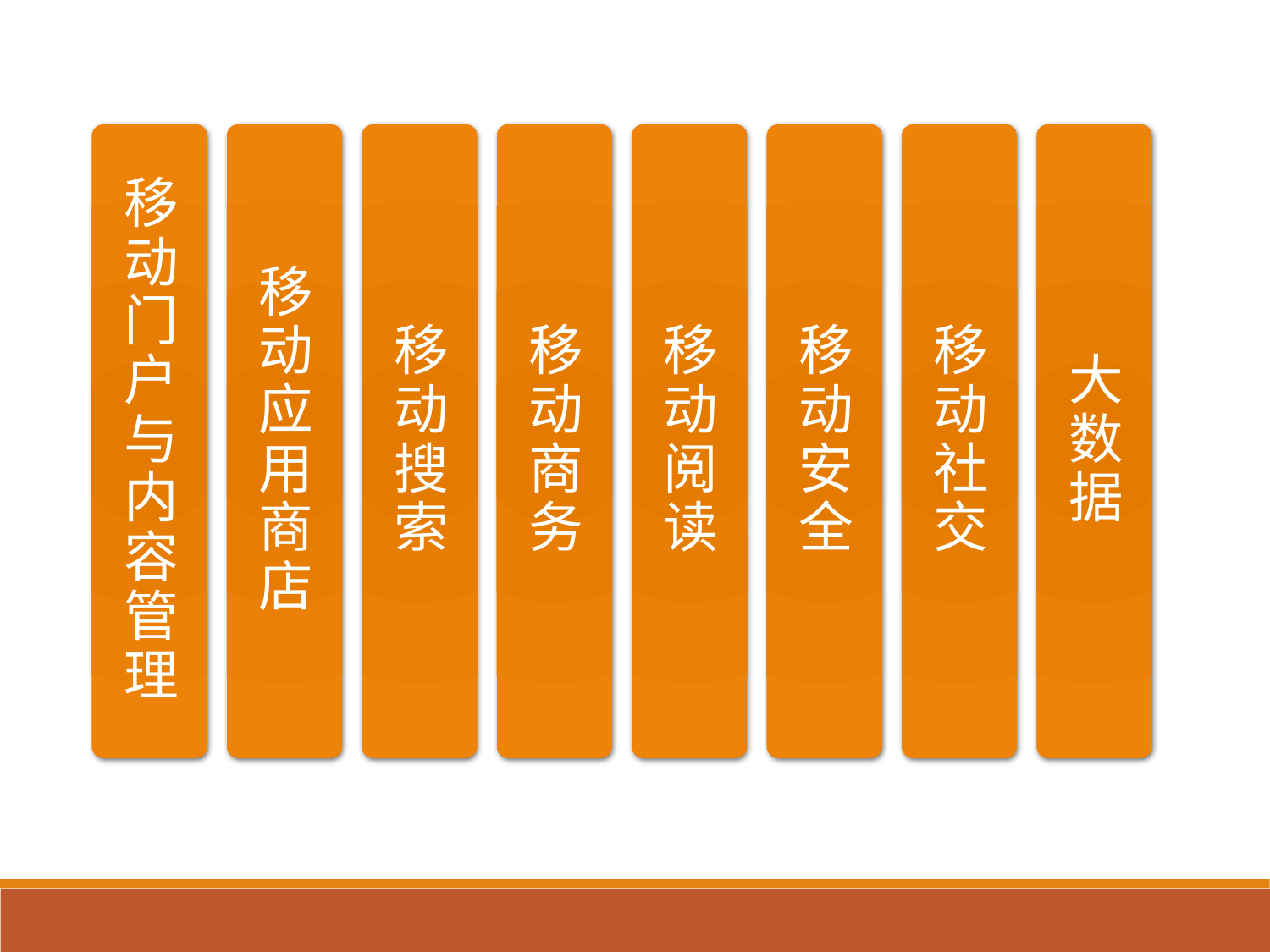

移动门户与内容管理
移动应用商店
移动搜索
移动商务
移动阅读
移动安全
移动社交
大数据